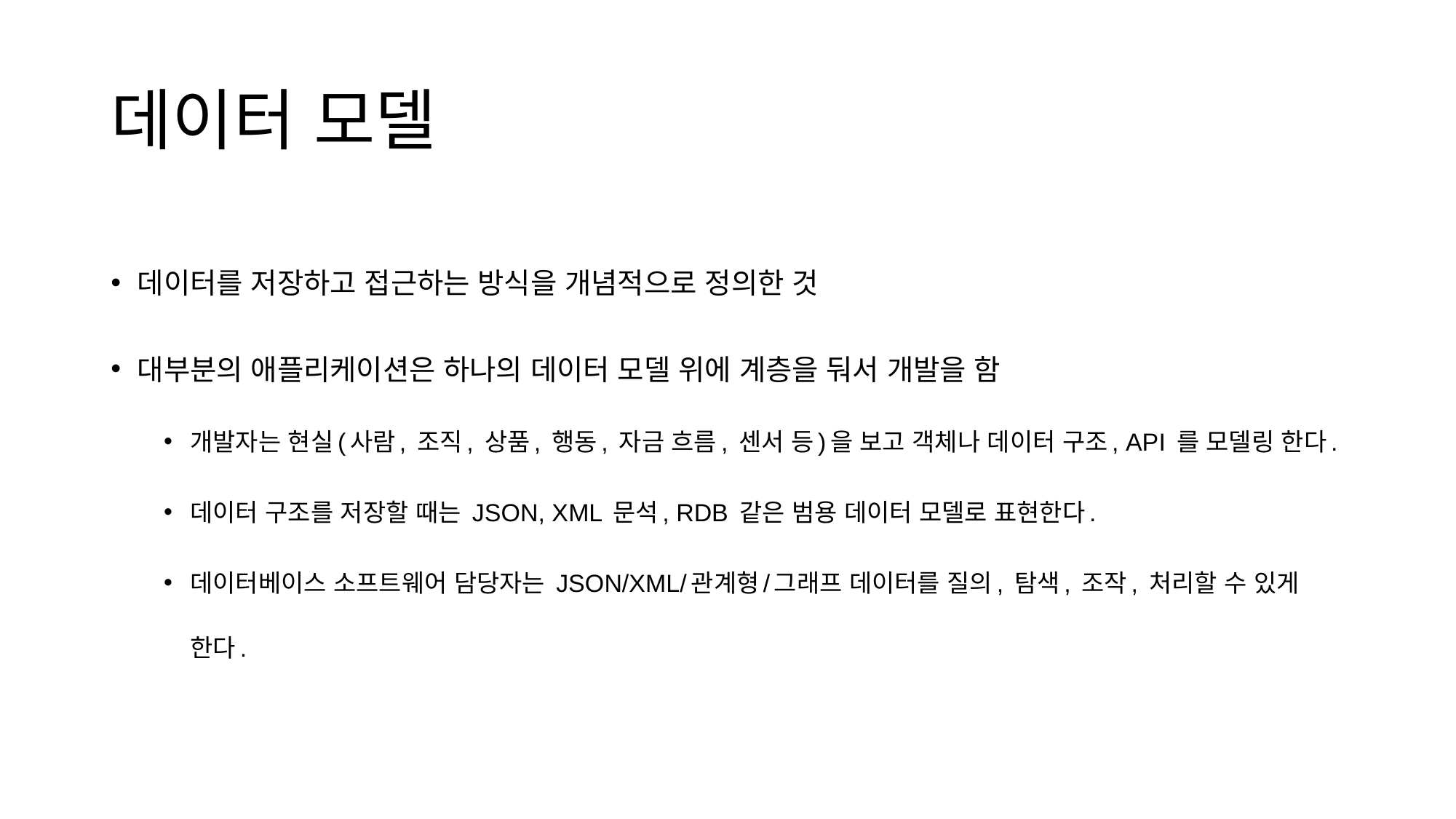

# 데이터 모델
데이터를 저장하고 접근하는 방식을 개념적으로 정의한 것
대부분의 애플리케이션은 하나의 데이터 모델 위에 계층을 둬서 개발을 함
개발자는 현실(사람, 조직, 상품, 행동, 자금 흐름, 센서 등)을 보고 객체나 데이터 구조, API 를 모델링 한다.
데이터 구조를 저장할 때는 JSON, XML 문석, RDB 같은 범용 데이터 모델로 표현한다.
데이터베이스 소프트웨어 담당자는 JSON/XML/관계형/그래프 데이터를 질의, 탐색, 조작, 처리할 수 있게 한다.